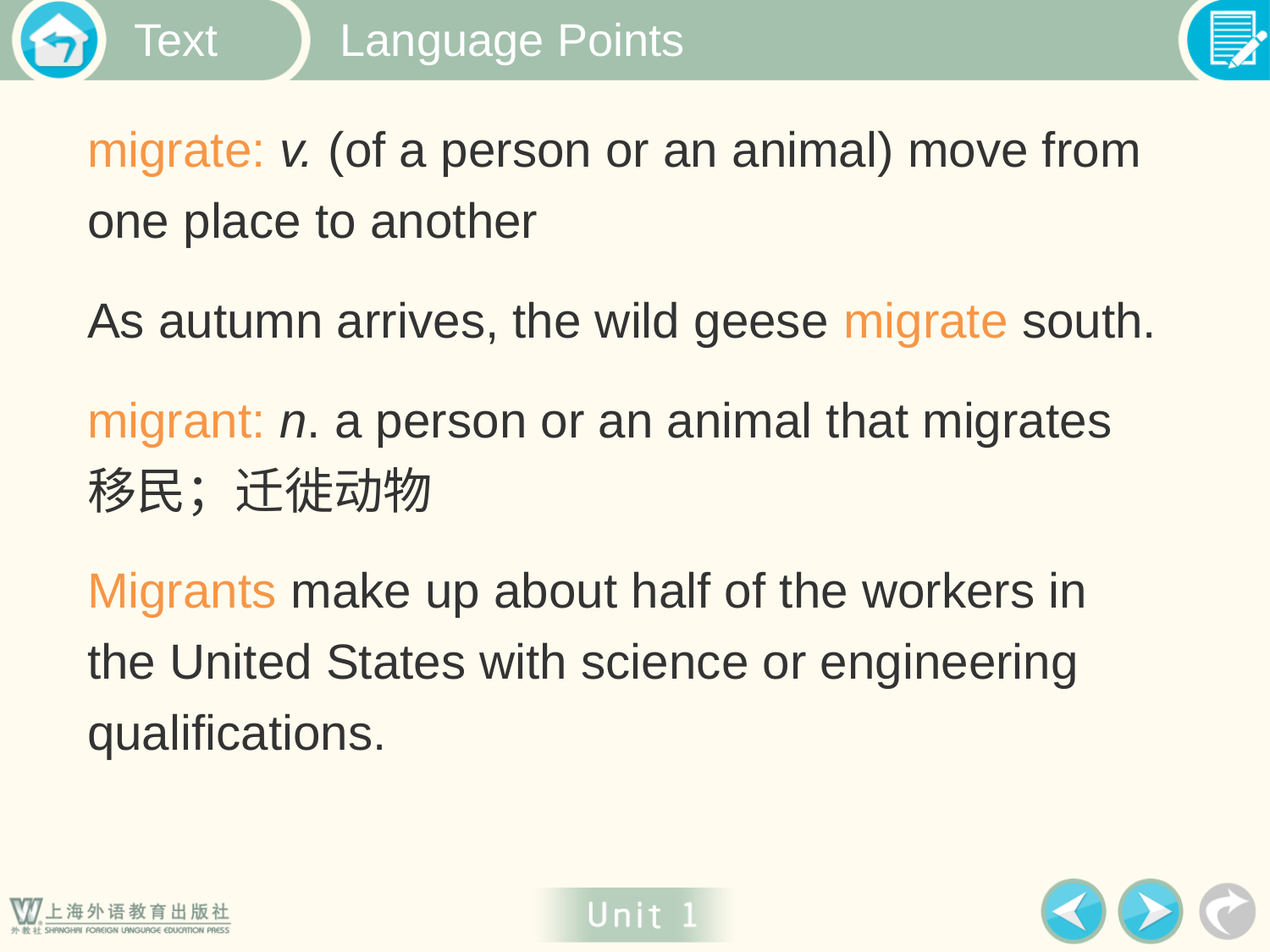

Language Points

migrate: v. (of a person or an animal) move from one place to another
As autumn arrives, the wild geese migrate south.
migrant: n. a person or an animal that migrates
移民；迁徙动物
Migrants make up about half of the workers in the United States with science or engineering qualifications.